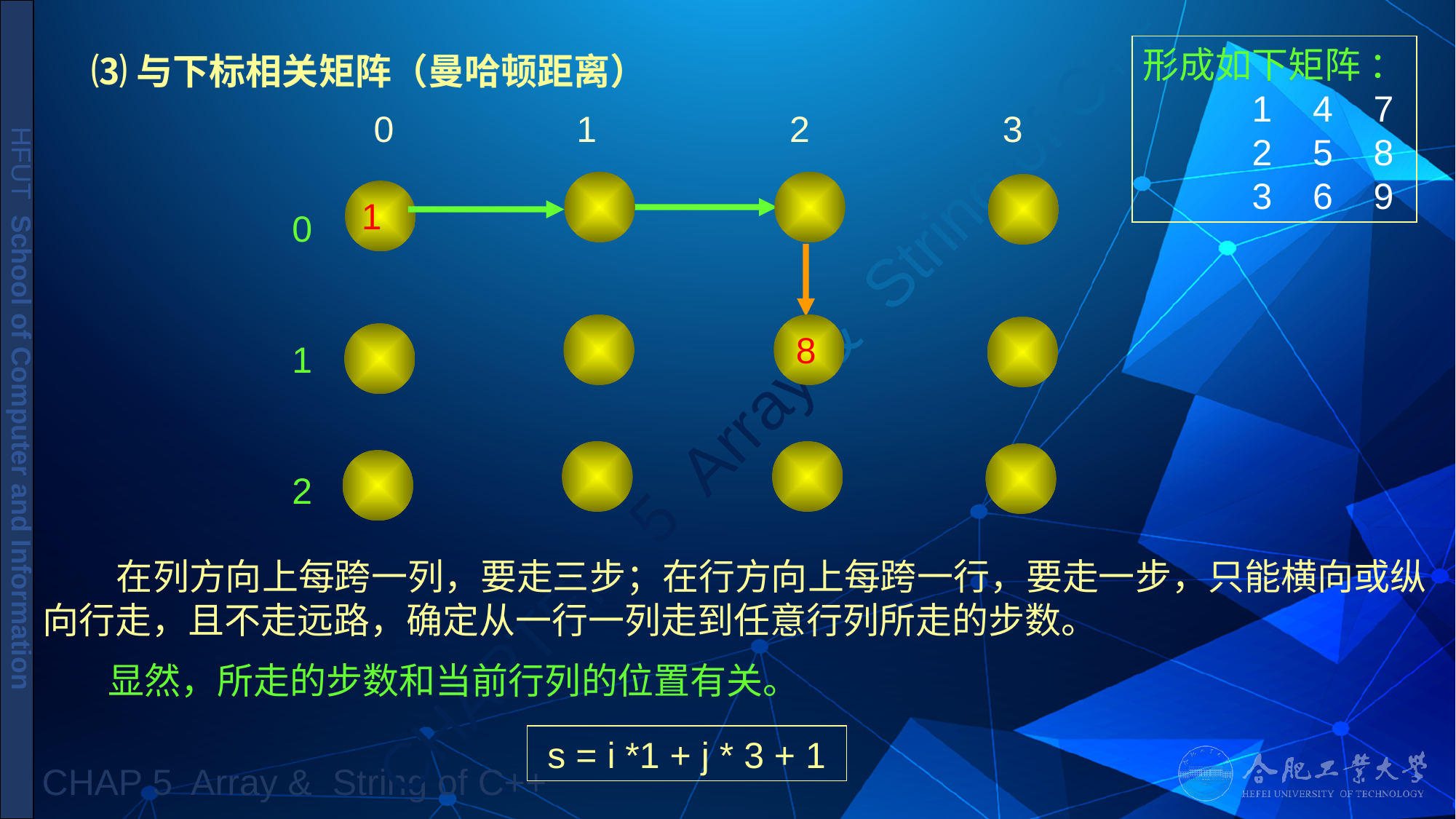

形成如下矩阵 ：
	1    4    7
	2    5    8
	3    6    9
# ⑶与下标相关矩阵（曼哈顿距离）
0                  1                   2                   3

1
0

1

2

8

        在列方向上每跨一列，要走三步；在行方向上每跨一行，要走一步，只能横向或纵向行走，且不走远路，确定从一行一列走到任意行列所走的步数。
       显然，所走的步数和当前行列的位置有关。
s = i *1 + j * 3 + 1